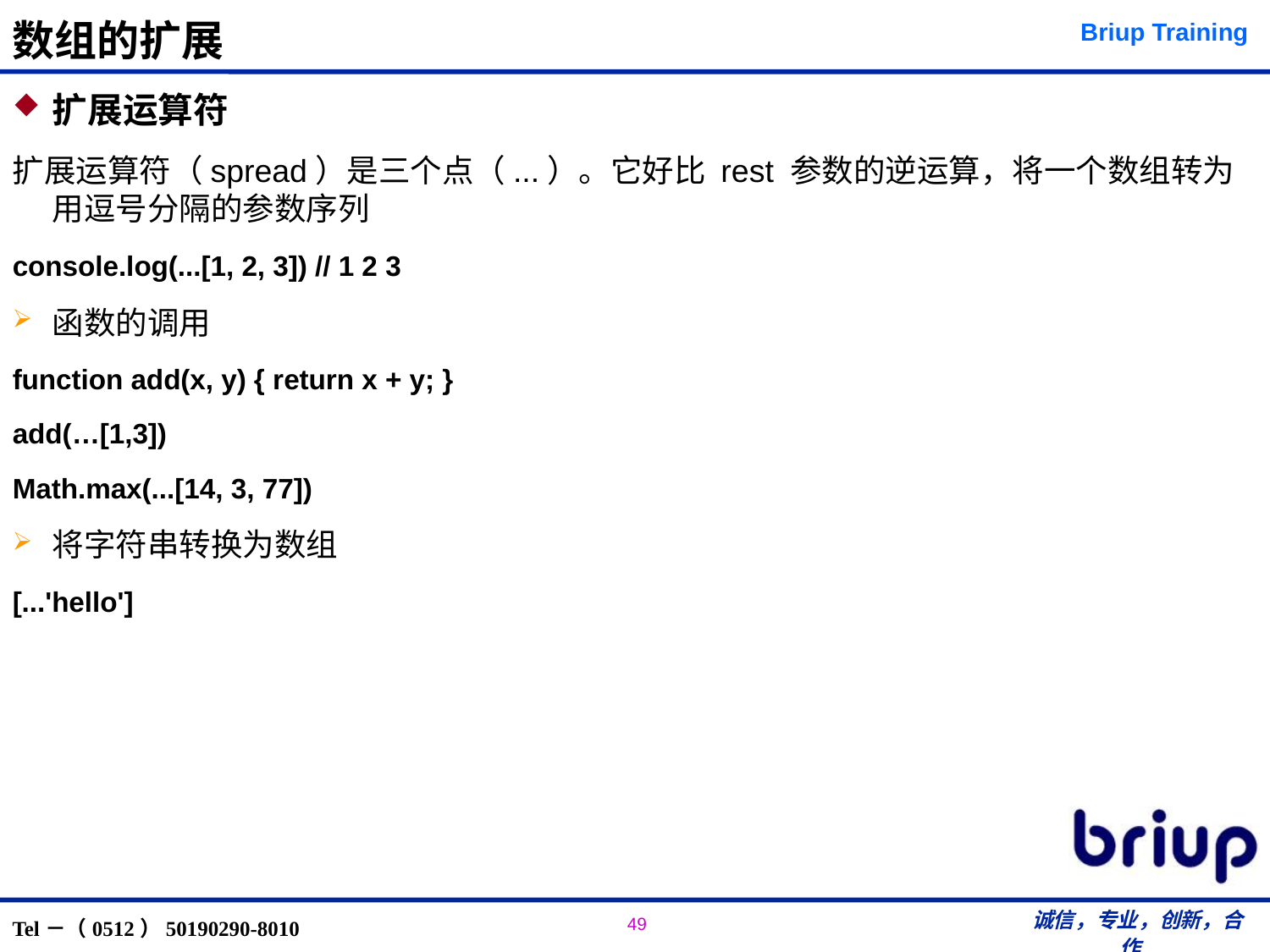

# 数组的扩展
扩展运算符
扩展运算符（spread）是三个点（...）。它好比 rest 参数的逆运算，将一个数组转为用逗号分隔的参数序列
console.log(...[1, 2, 3]) // 1 2 3
函数的调用
function add(x, y) { return x + y; }
add(…[1,3])
Math.max(...[14, 3, 77])
将字符串转换为数组
[...'hello']